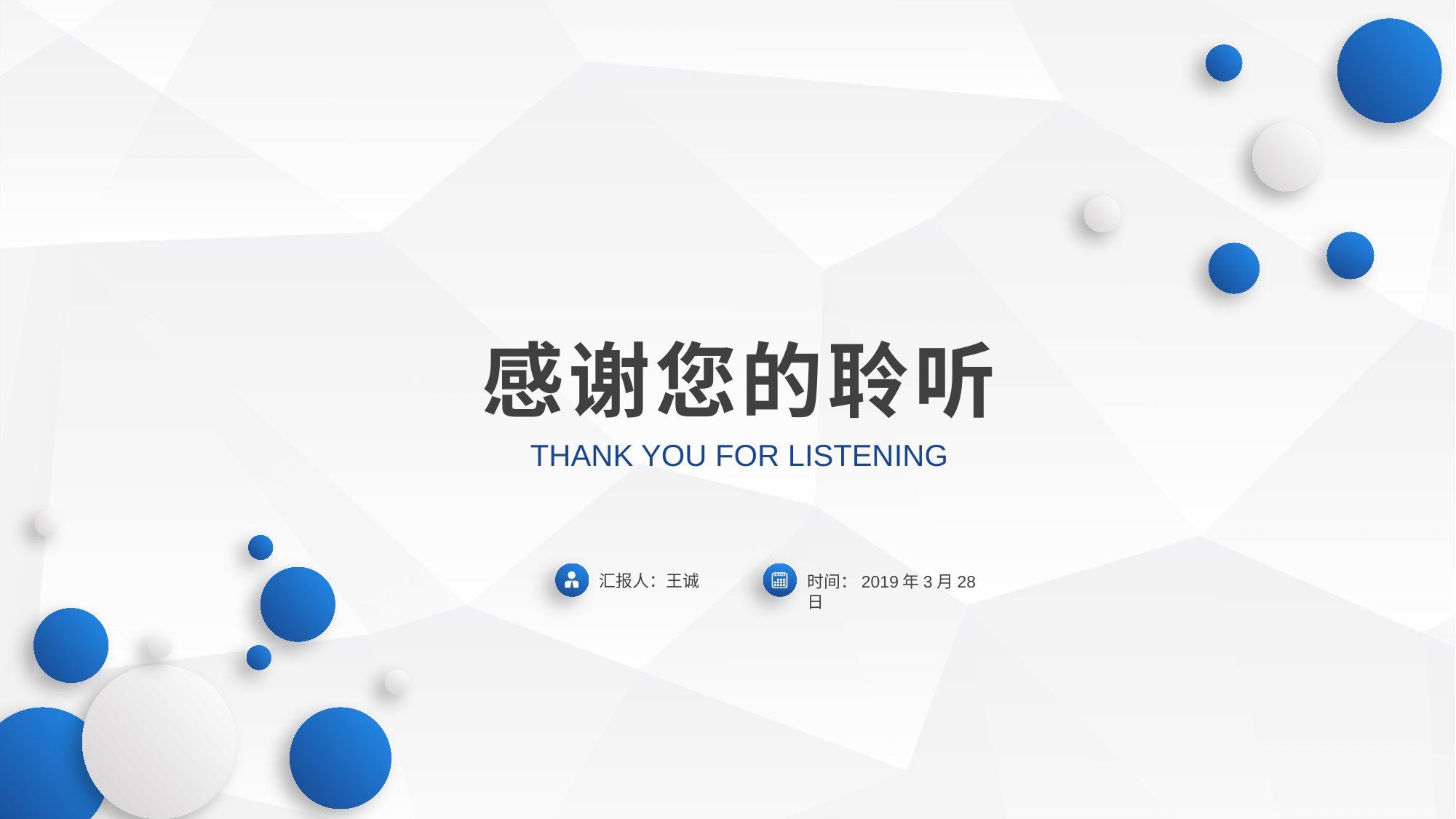

感谢您的聆听
THANK YOU FOR LISTENING

汇报人：王诚

时间：2019年3月28日